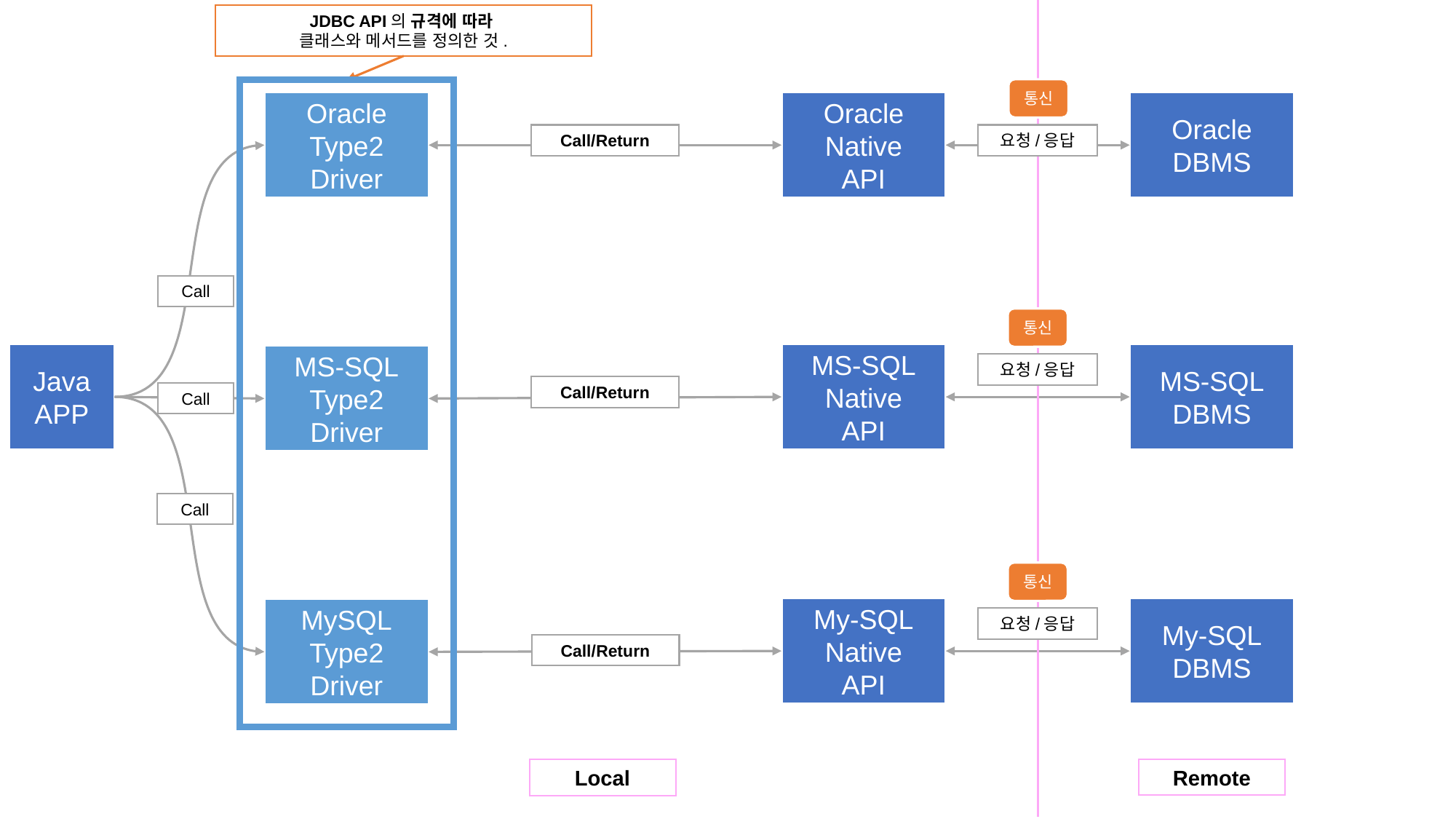

JDBC API의 규격에 따라
클래스와 메서드를 정의한 것.
통신

Oracle
Type2
Driver
Oracle
Native
API
Oracle
DBMS
Call/Return
요청/응답
Call
통신
Java
APP
MS-SQL
Native
API
MS-SQL
DBMS
MS-SQL
Type2
Driver
요청/응답
Call/Return
Call
Call
통신
My-SQL
Native
API
My-SQL
DBMS
MySQL
Type2
Driver
요청/응답
Call/Return
Remote
Local